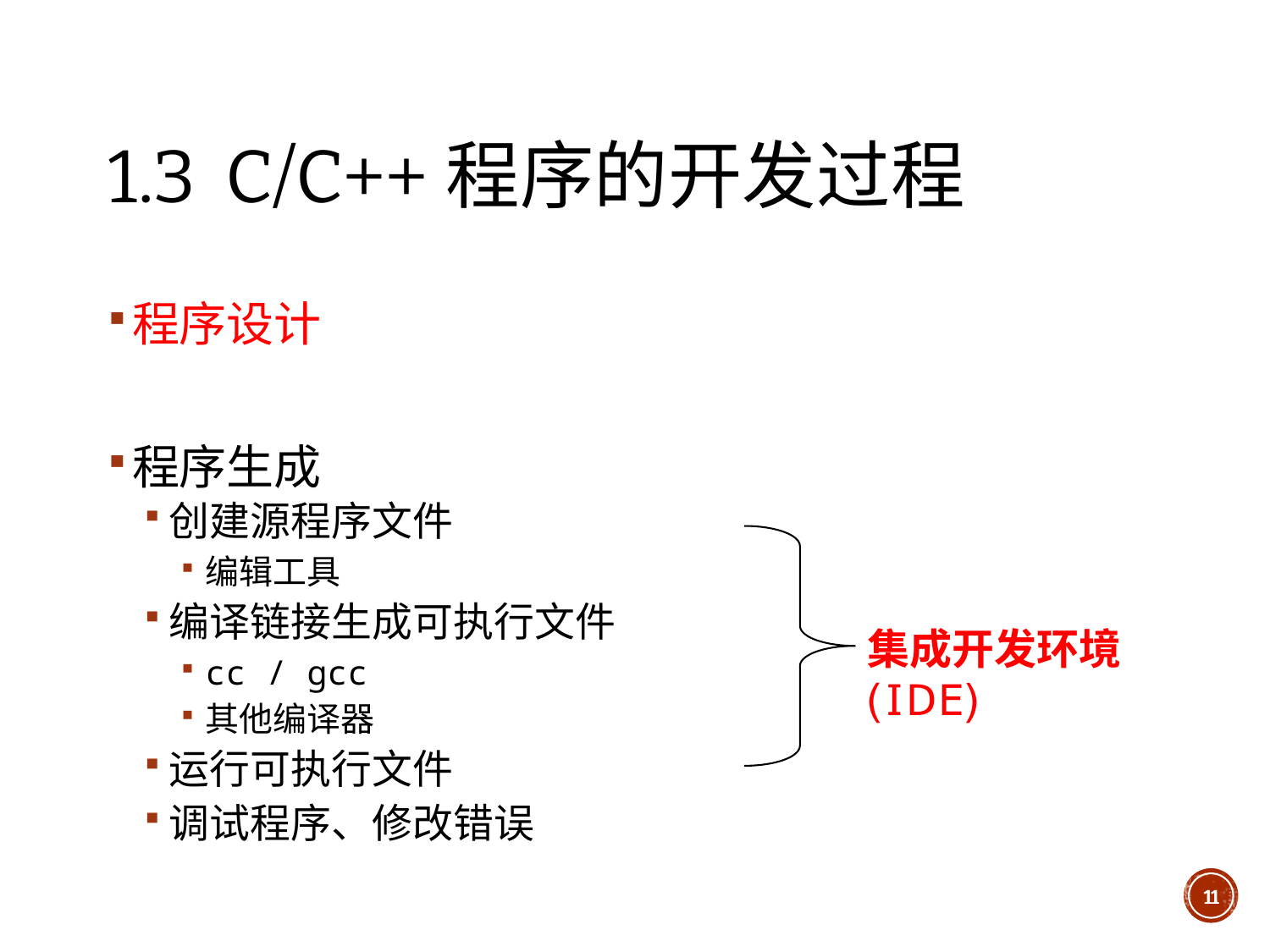

# 1.3  C/C++程序的开发过程
程序设计

程序生成
创建源程序文件
编辑工具
编译链接生成可执行文件
cc / gcc
其他编译器
运行可执行文件
调试程序、修改错误

集成开发环境(IDE)
11